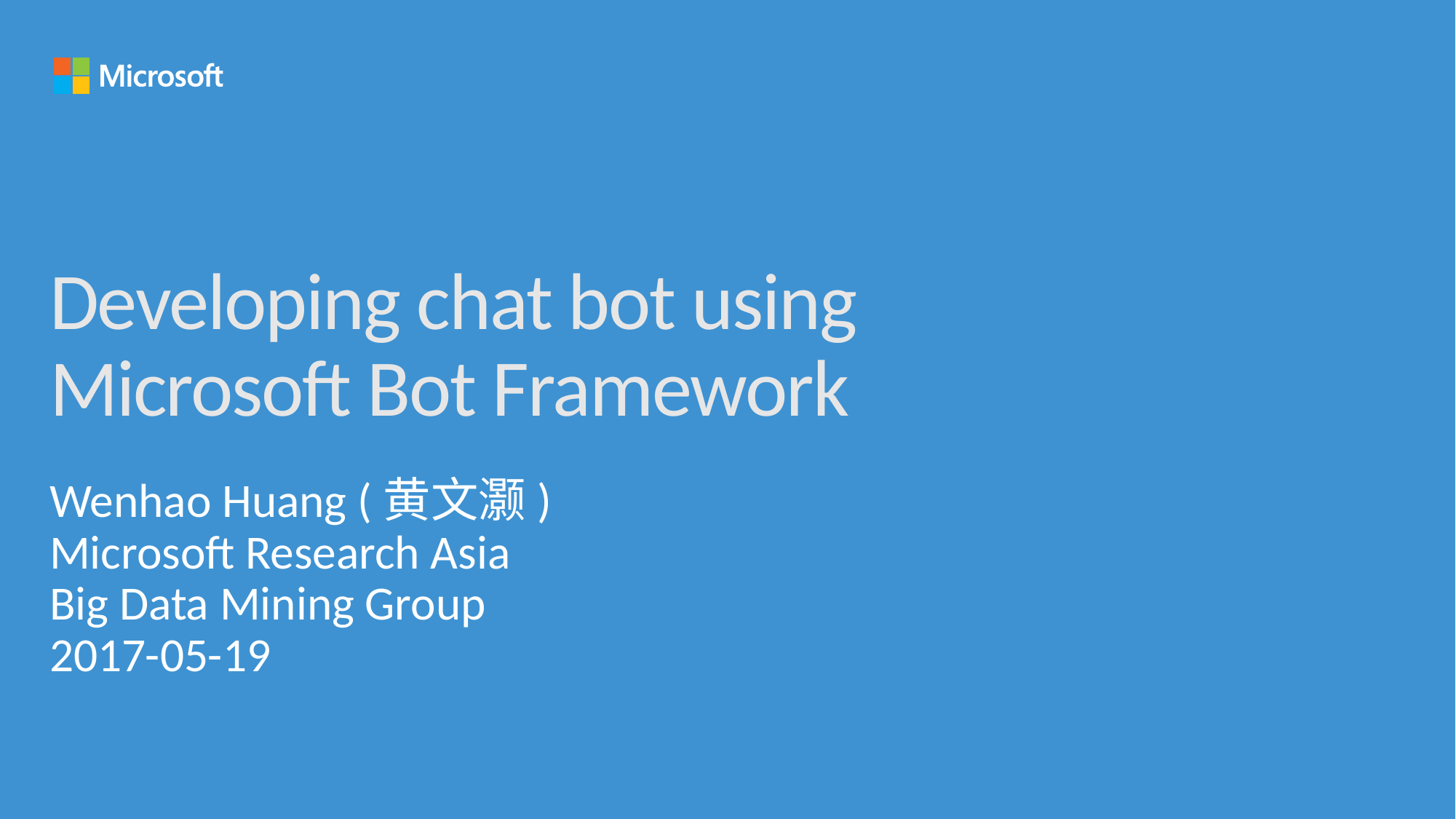

# Developing chat bot using Microsoft Bot Framework
Wenhao Huang (黄文灏)
Microsoft Research Asia
Big Data Mining Group
2017-05-19